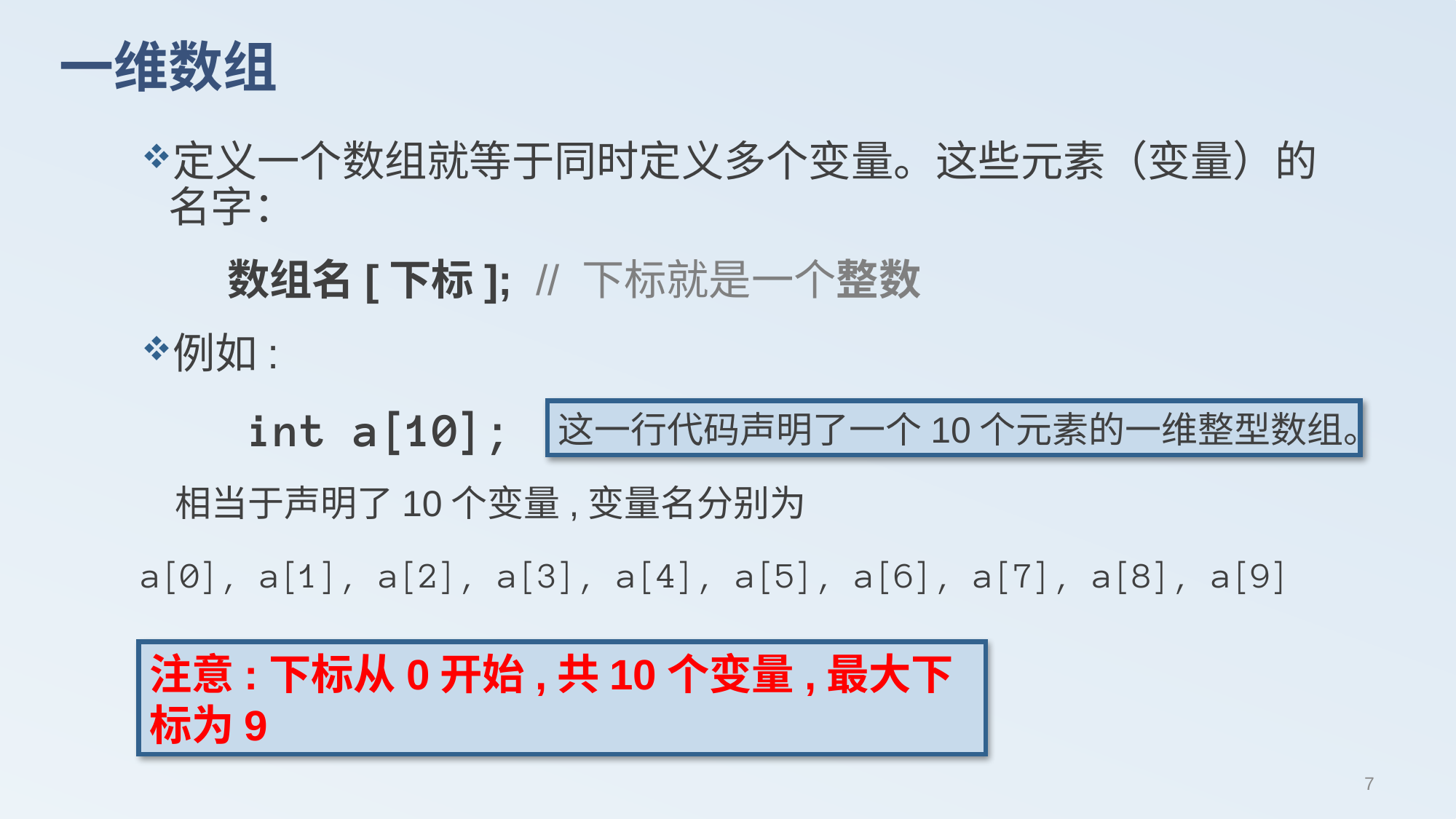

# 一维数组
定义一个数组就等于同时定义多个变量。这些元素（变量）的名字：
        数组名[下标];  // 下标就是一个整数
例如:
    int a[10];
   相当于声明了10个变量,变量名分别为
a[0], a[1], a[2], a[3], a[4], a[5], a[6], a[7], a[8], a[9]

这一行代码声明了一个10个元素的一维整型数组。
注意:下标从0开始,共10个变量,最大下标为9